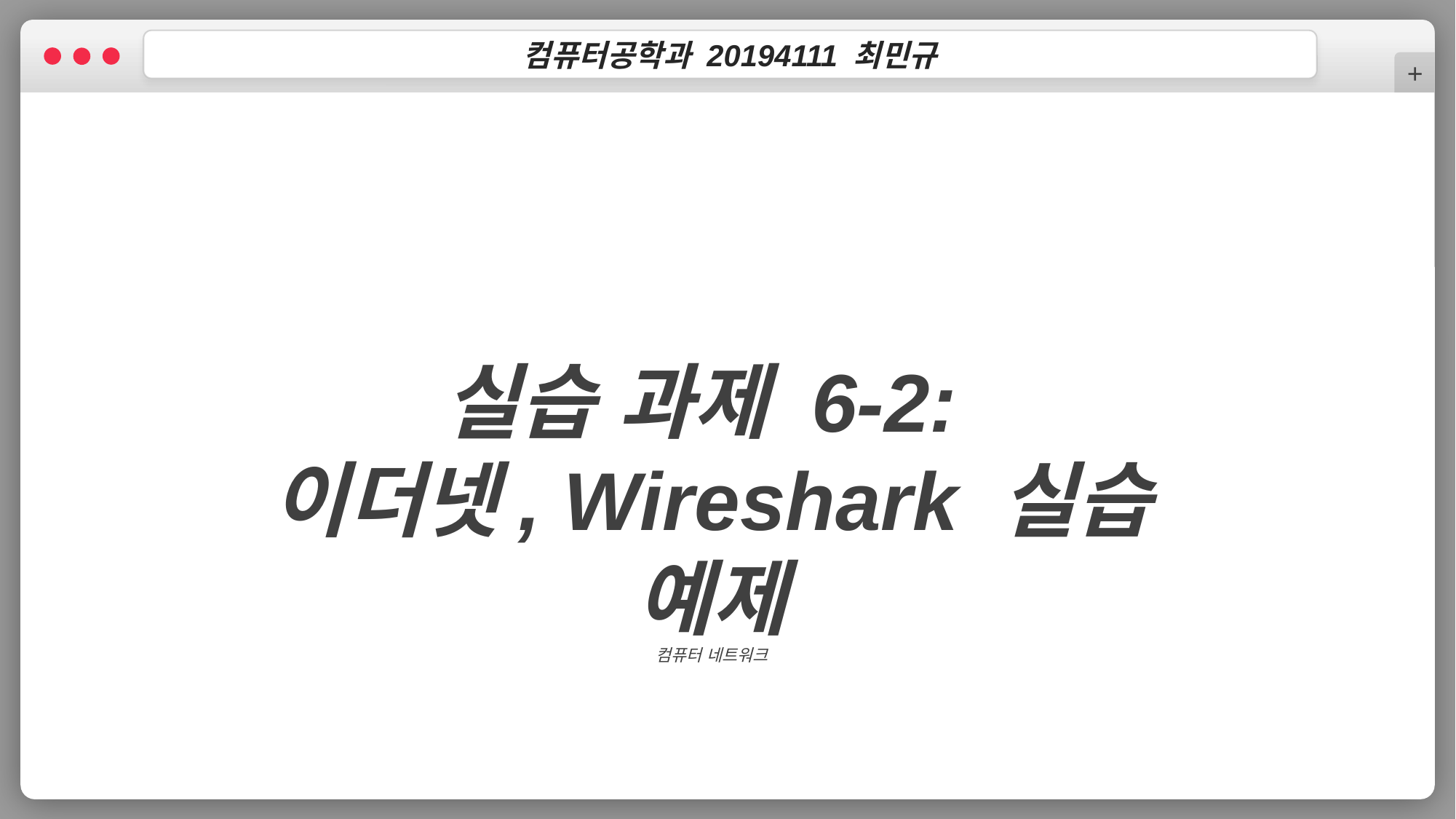

컴퓨터공학과 20194111 최민규

+
실습 과제 6-2:
이더넷, Wireshark 실습 예제
컴퓨터 네트워크